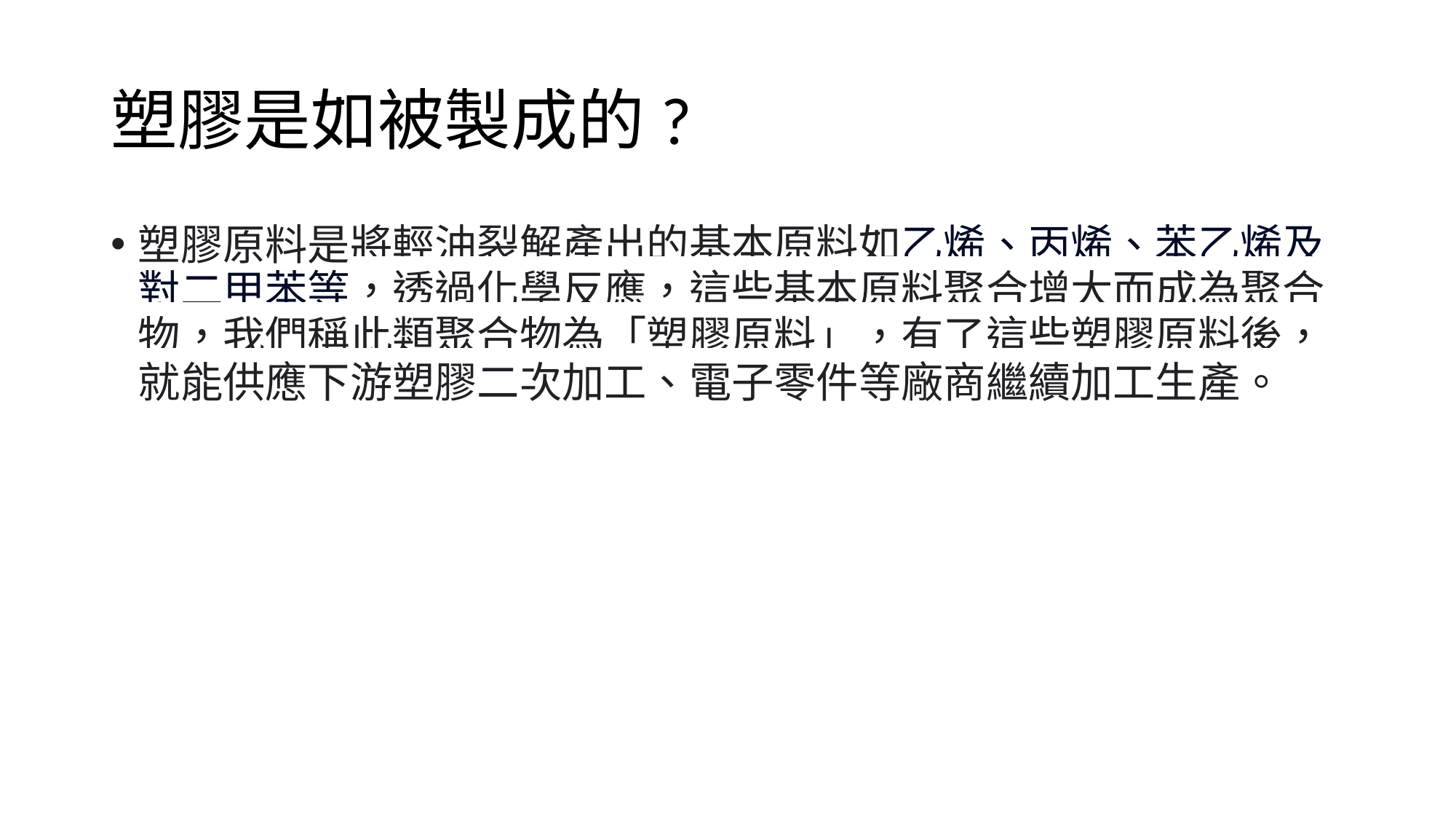

# 塑膠是如被製成的?
塑膠原料是將輕油裂解產出的基本原料如乙烯、丙烯、苯乙烯及對二甲苯等，透過化學反應，這些基本原料聚合增大而成為聚合物，我們稱此類聚合物為「塑膠原料」，有了這些塑膠原料後，就能供應下游塑膠二次加工、電子零件等廠商繼續加工生產。